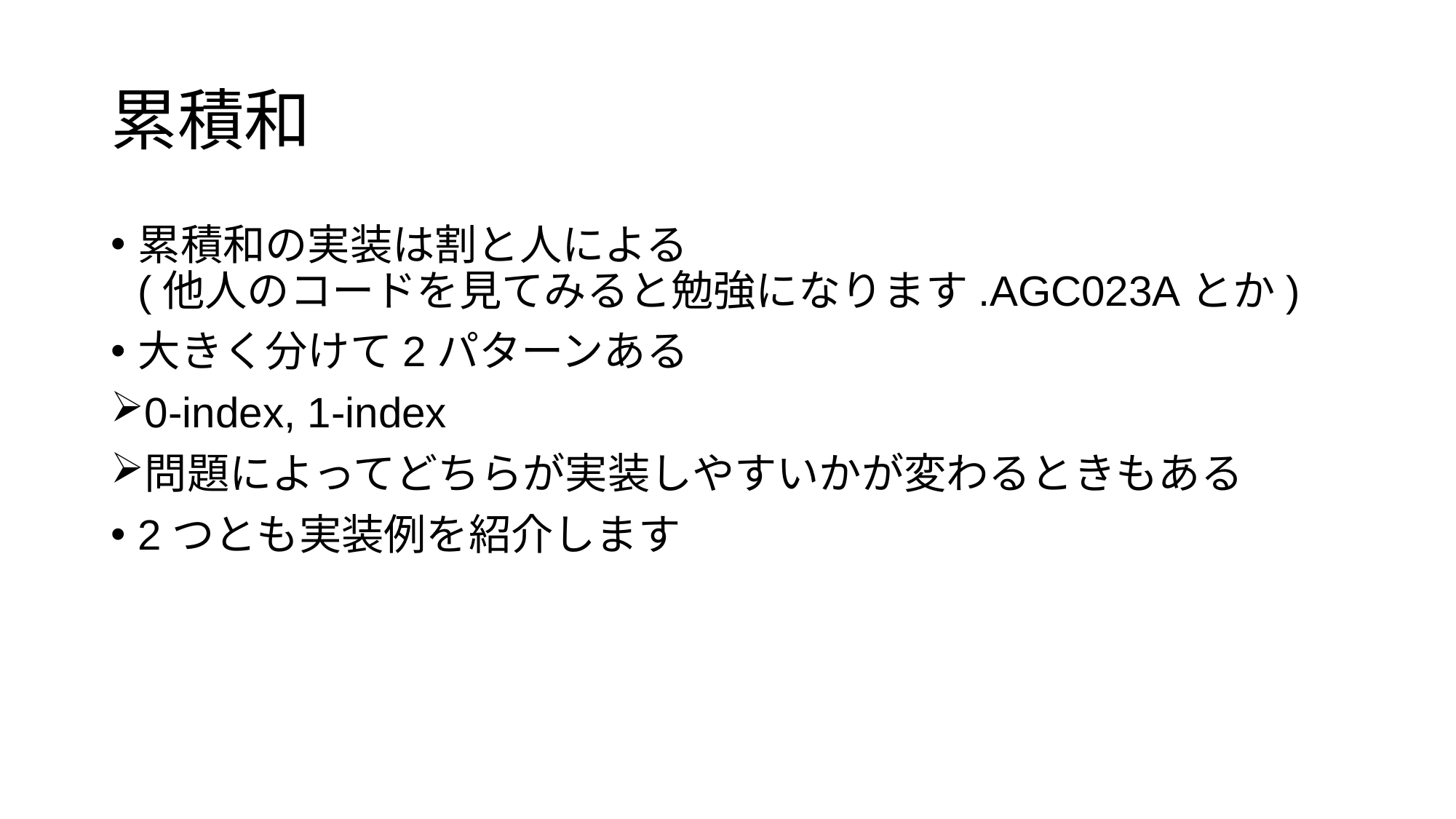

# 累積和
累積和の実装は割と人による
(他人のコードを見てみると勉強になります.AGC023Aとか)
大きく分けて2パターンある
0-index, 1-index
問題によってどちらが実装しやすいかが変わるときもある
2つとも実装例を紹介します